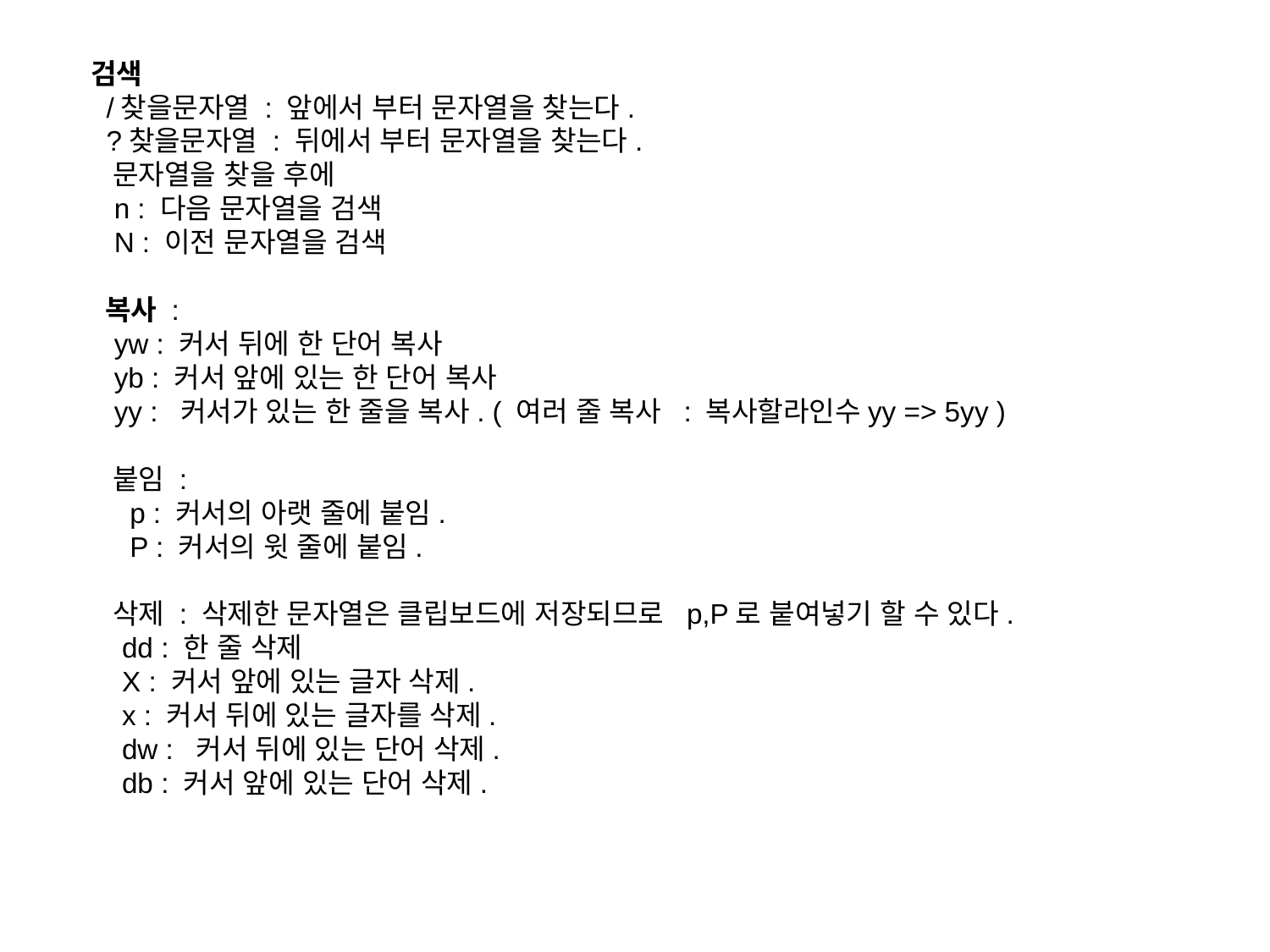

검색
  /찾을문자열 : 앞에서 부터 문자열을 찾는다.
  ?찾을문자열 : 뒤에서 부터 문자열을 찾는다.
  문자열을 찾을 후에
   n : 다음 문자열을 검색
   N : 이전 문자열을 검색

 복사 :
   yw : 커서 뒤에 한 단어 복사
   yb : 커서 앞에 있는 한 단어 복사
   yy :  커서가 있는 한 줄을 복사. ( 여러 줄 복사  : 복사할라인수yy => 5yy )

  붙임 :
     p : 커서의 아랫 줄에 붙임.
     P : 커서의 윗 줄에 붙임.

  삭제 : 삭제한 문자열은 클립보드에 저장되므로  p,P로 붙여넣기 할 수 있다.
    dd : 한 줄 삭제
    X : 커서 앞에 있는 글자 삭제.
    x : 커서 뒤에 있는 글자를 삭제.
    dw :  커서 뒤에 있는 단어 삭제.
    db : 커서 앞에 있는 단어 삭제.